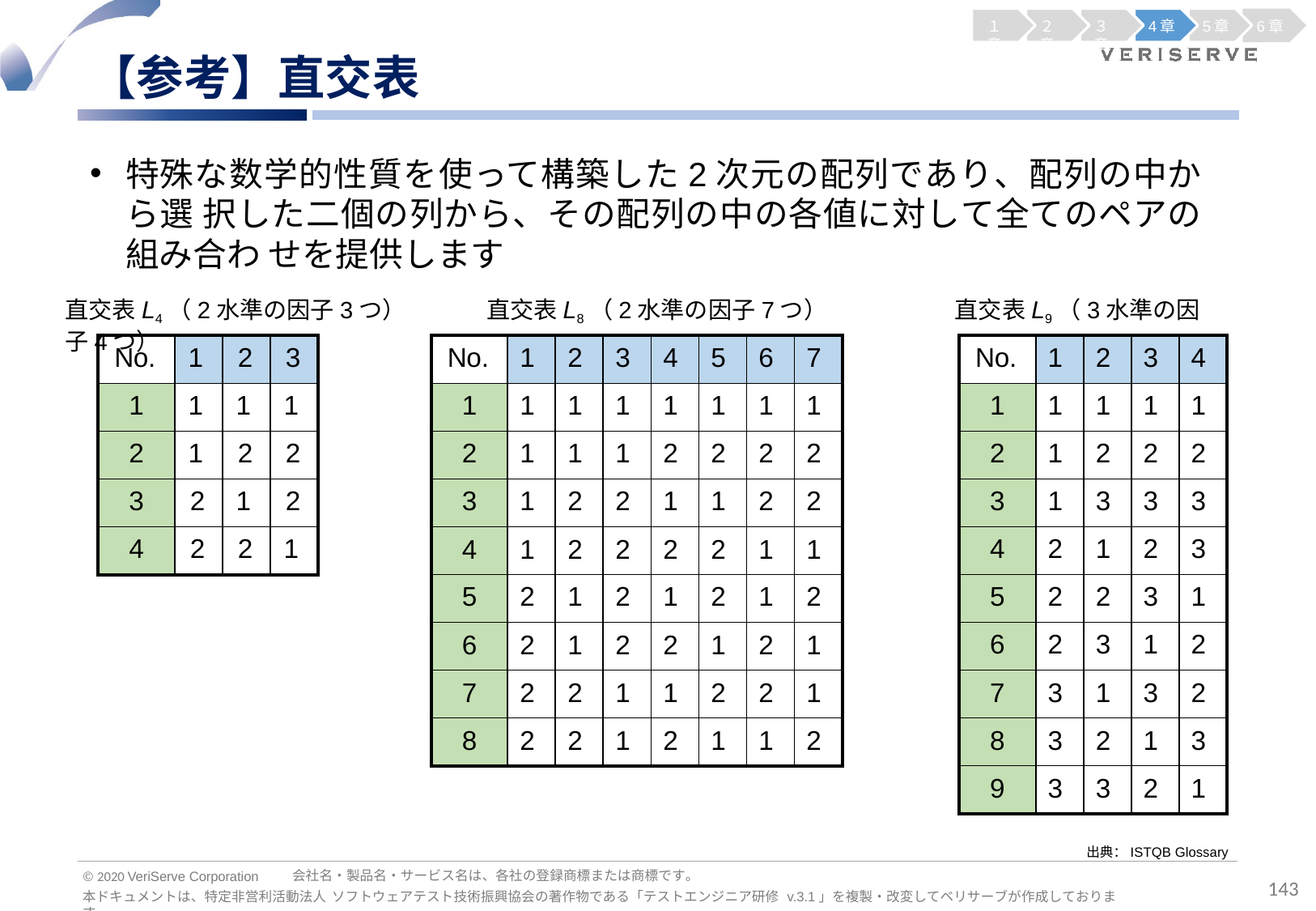

１章
２章
３章
4章
5章
6章
【参考】直交表

特殊な数学的性質を使って構築した2次元の配列であり、配列の中から選 択した二個の列から、その配列の中の各値に対して全てのペアの組み合わ せを提供します
直交表L4（2水準の因子3つ）	直交表L8（2水準の因子7つ）	直交表L9（3水準の因子4つ）
| No. | 1 | 2 | 3 |
| --- | --- | --- | --- |
| 1 | 1 | 1 | 1 |
| 2 | 1 | 2 | 2 |
| 3 | 2 | 1 | 2 |
| 4 | 2 | 2 | 1 |
| No. | 1 | 2 | 3 | 4 |
| --- | --- | --- | --- | --- |
| 1 | 1 | 1 | 1 | 1 |
| 2 | 1 | 2 | 2 | 2 |
| 3 | 1 | 3 | 3 | 3 |
| 4 | 2 | 1 | 2 | 3 |
| 5 | 2 | 2 | 3 | 1 |
| 6 | 2 | 3 | 1 | 2 |
| 7 | 3 | 1 | 3 | 2 |
| 8 | 3 | 2 | 1 | 3 |
| 9 | 3 | 3 | 2 | 1 |
| No. | 1 | 2 | 3 | 4 | 5 | 6 | 7 |
| --- | --- | --- | --- | --- | --- | --- | --- |
| 1 | 1 | 1 | 1 | 1 | 1 | 1 | 1 |
| 2 | 1 | 1 | 1 | 2 | 2 | 2 | 2 |
| 3 | 1 | 2 | 2 | 1 | 1 | 2 | 2 |
| 4 | 1 | 2 | 2 | 2 | 2 | 1 | 1 |
| 5 | 2 | 1 | 2 | 1 | 2 | 1 | 2 |
| 6 | 2 | 1 | 2 | 2 | 1 | 2 | 1 |
| 7 | 2 | 2 | 1 | 1 | 2 | 2 | 1 |
| 8 | 2 | 2 | 1 | 2 | 1 | 1 | 2 |
出典：ISTQB Glossary
会社名・製品名・サービス名は、各社の登録商標または商標です。
© 2020 VeriServe Corporation
143
本ドキュメントは、特定非営利活動法人 ソフトウェアテスト技術振興協会の著作物である「テストエンジニア研修 v.3.1」を複製・改変してベリサーブが作成しております。